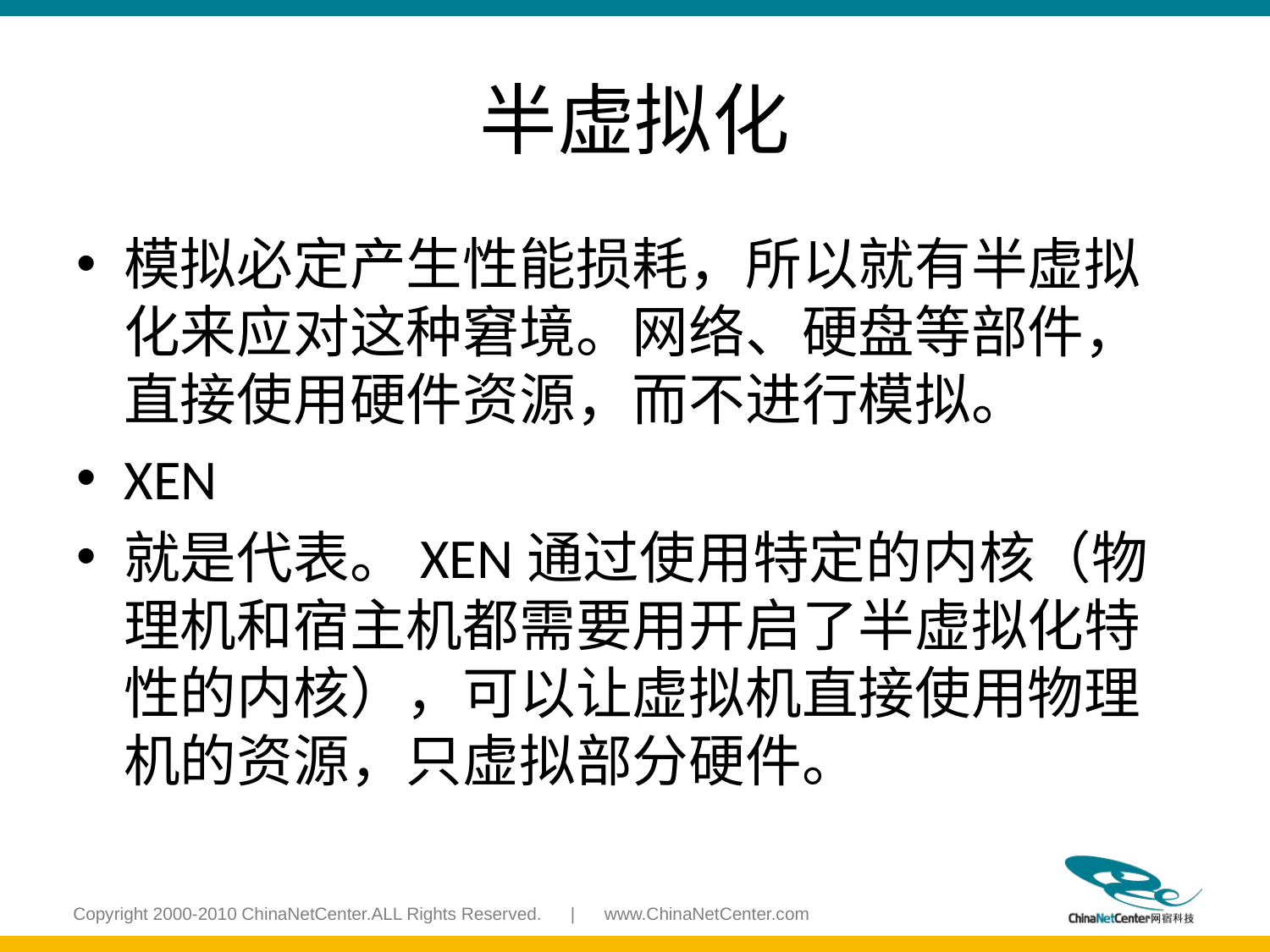

# 半虚拟化
模拟必定产生性能损耗，所以就有半虚拟化来应对这种窘境。网络、硬盘等部件，直接使用硬件资源，而不进行模拟。
XEN
就是代表。XEN通过使用特定的内核（物理机和宿主机都需要用开启了半虚拟化特性的内核），可以让虚拟机直接使用物理机的资源，只虚拟部分硬件。